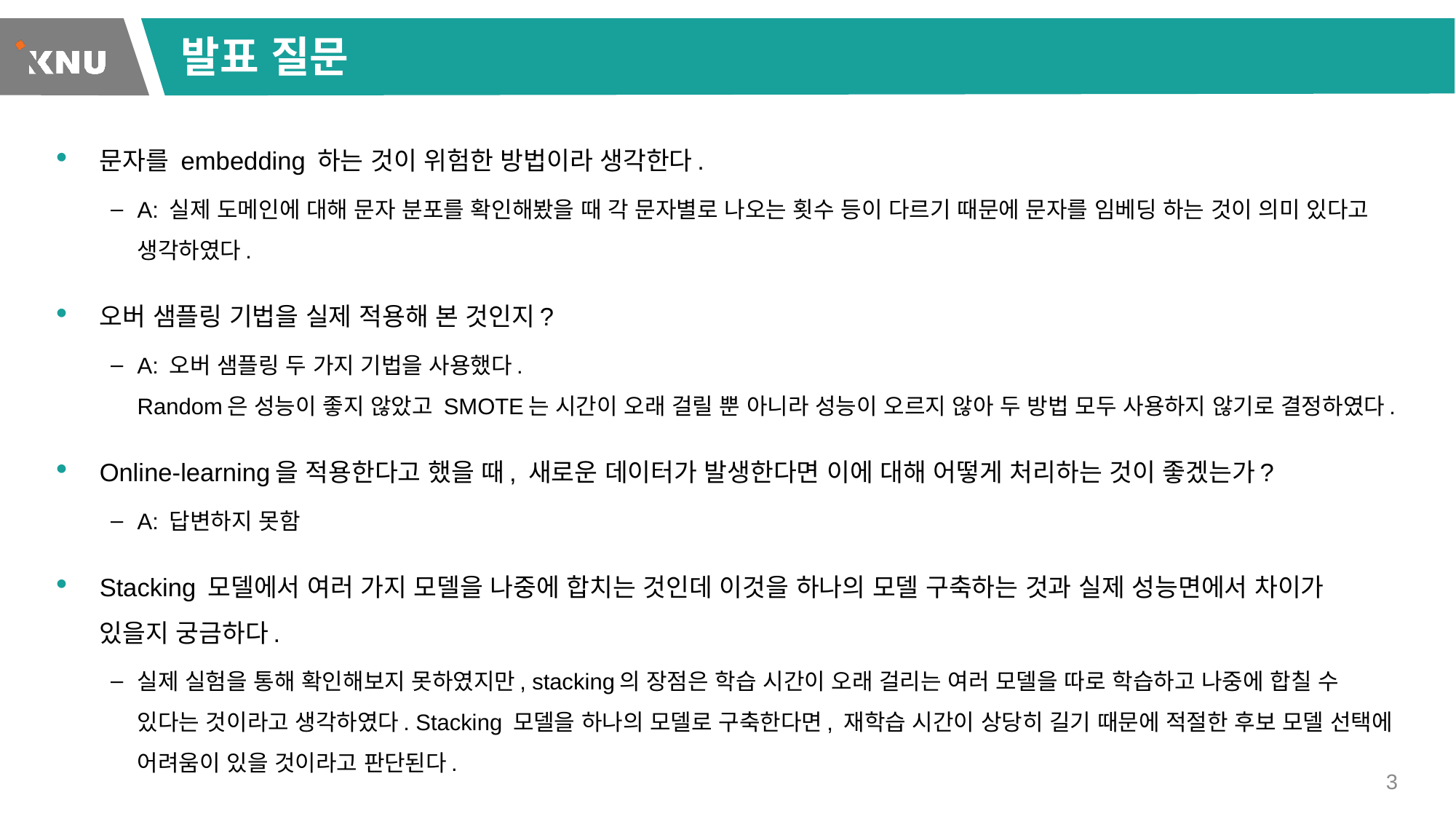

# 발표 질문
문자를 embedding 하는 것이 위험한 방법이라 생각한다.
A: 실제 도메인에 대해 문자 분포를 확인해봤을 때 각 문자별로 나오는 횟수 등이 다르기 때문에 문자를 임베딩 하는 것이 의미 있다고 생각하였다.
오버 샘플링 기법을 실제 적용해 본 것인지?
A: 오버 샘플링 두 가지 기법을 사용했다.
Random은 성능이 좋지 않았고 SMOTE는 시간이 오래 걸릴 뿐 아니라 성능이 오르지 않아 두 방법 모두 사용하지 않기로 결정하였다.
Online-learning을 적용한다고 했을 때, 새로운 데이터가 발생한다면 이에 대해 어떻게 처리하는 것이 좋겠는가?
A: 답변하지 못함
Stacking 모델에서 여러 가지 모델을 나중에 합치는 것인데 이것을 하나의 모델 구축하는 것과 실제 성능면에서 차이가 있을지 궁금하다.
실제 실험을 통해 확인해보지 못하였지만, stacking의 장점은 학습 시간이 오래 걸리는 여러 모델을 따로 학습하고 나중에 합칠 수 있다는 것이라고 생각하였다. Stacking 모델을 하나의 모델로 구축한다면, 재학습 시간이 상당히 길기 때문에 적절한 후보 모델 선택에 어려움이 있을 것이라고 판단된다.

3